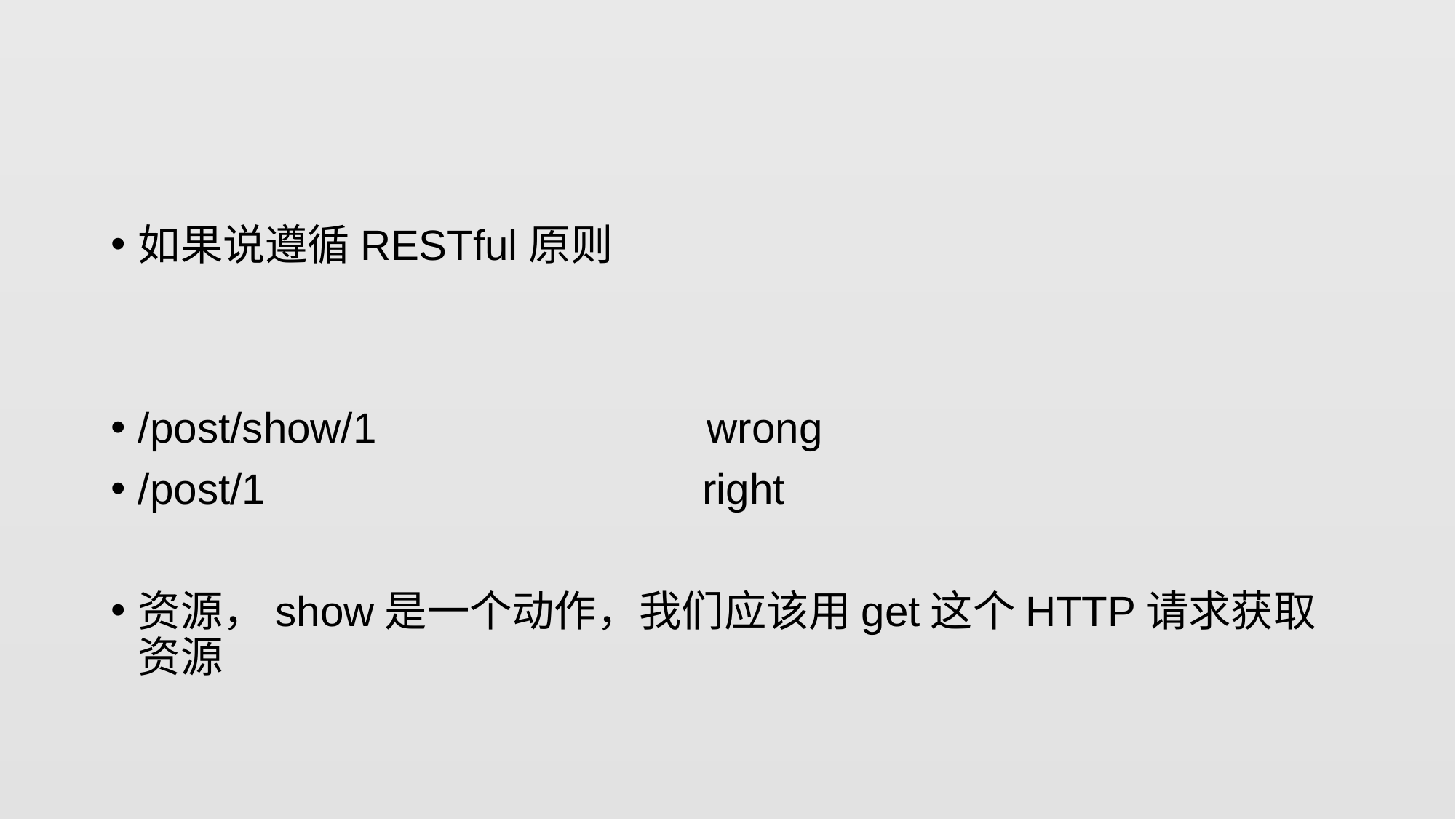

#
如果说遵循RESTful原则

/post/show/1                            wrong
/post/1                                     right

资源，show是一个动作，我们应该用get这个HTTP请求获取资源